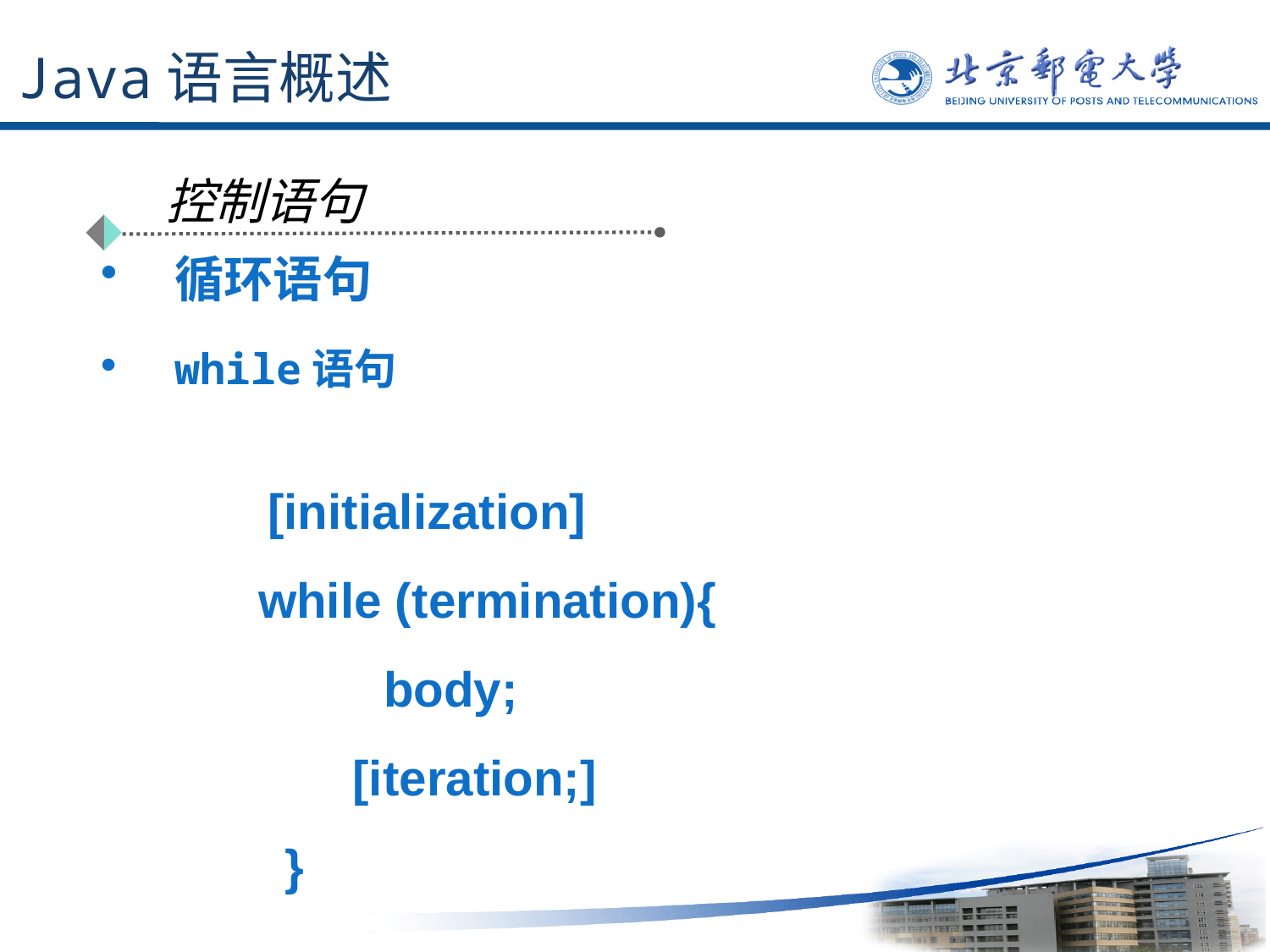

# Java语言概述

控制语句

循环语句
while语句
　　[initialization]
　  while (termination){
　　　　body;
　　      [iteration;]
　　}